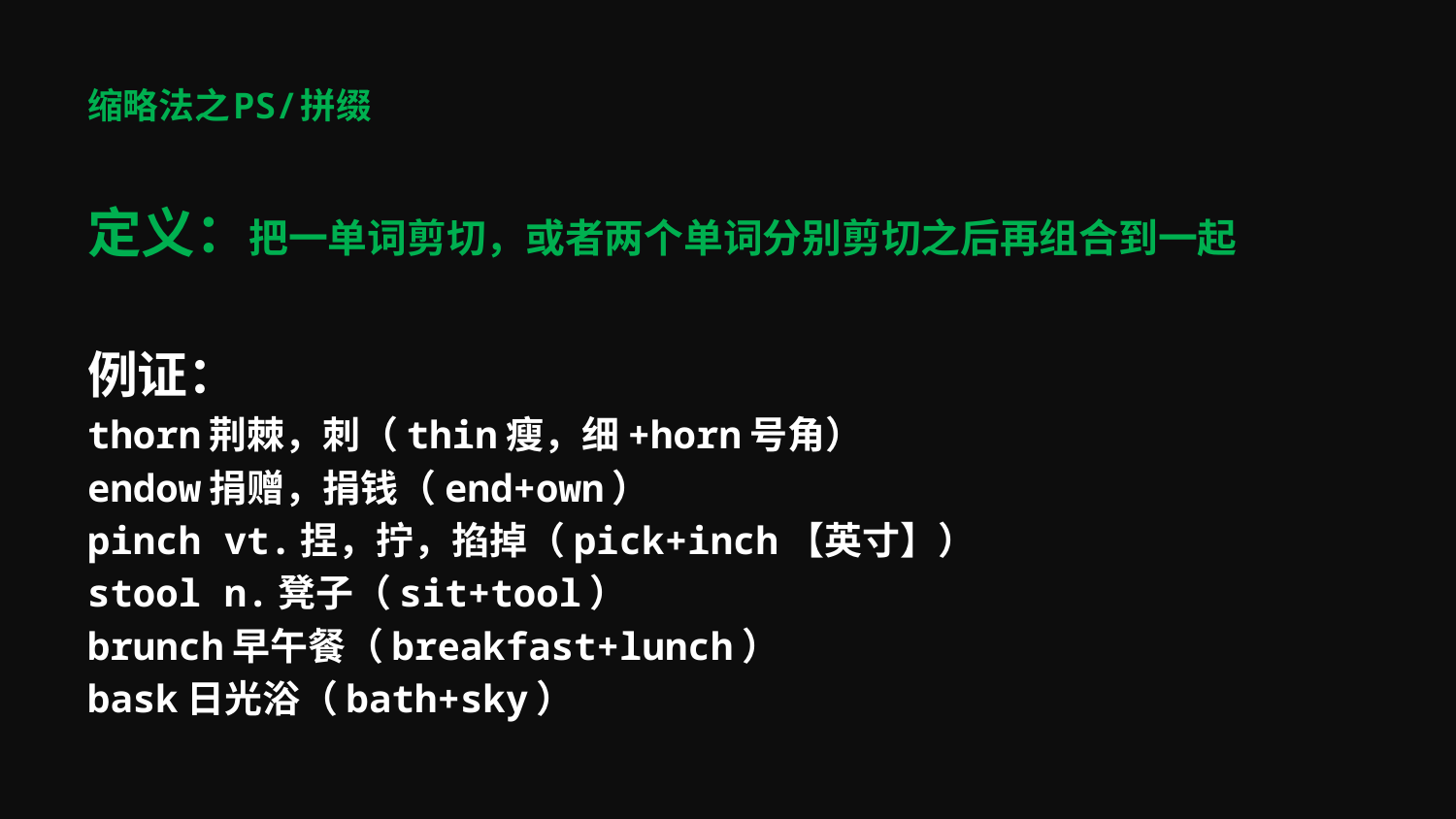

# 缩略法之PS/拼缀
定义：把一单词剪切，或者两个单词分别剪切之后再组合到一起

例证：
thorn荆棘，刺（thin瘦，细+horn号角）
endow捐赠，捐钱（end+own）
pinch vt.捏，拧，掐掉（pick+inch【英寸】）
stool n.凳子（sit+tool）
brunch早午餐（breakfast+lunch）
bask日光浴（bath+sky）